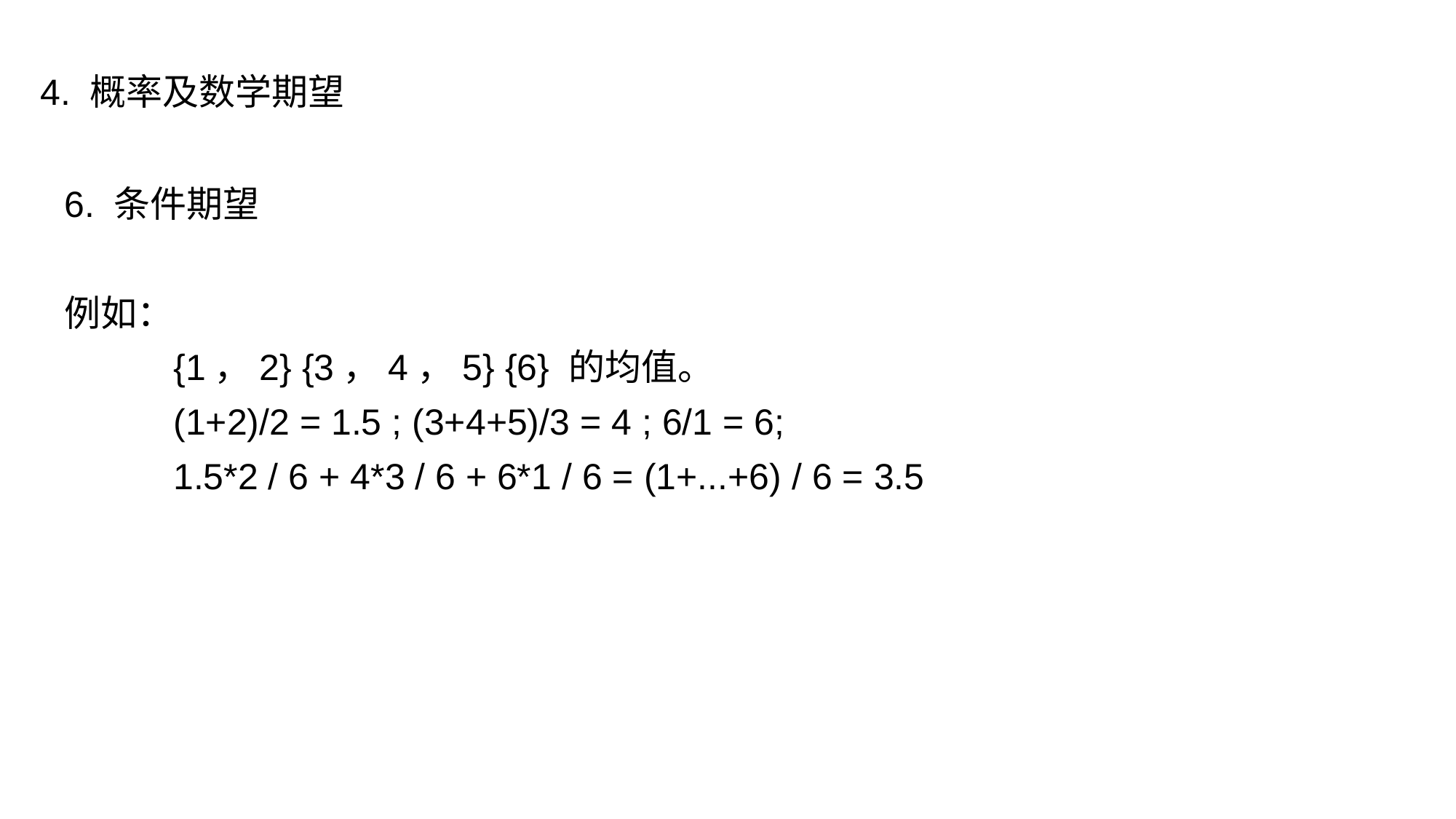

4. 概率及数学期望

6. 条件期望

例如：
	{1，2} {3，4，5} {6} 的均值。
	(1+2)/2 = 1.5 ; (3+4+5)/3 = 4 ; 6/1 = 6;
	1.5*2 / 6 + 4*3 / 6 + 6*1 / 6 = (1+...+6) / 6 = 3.5